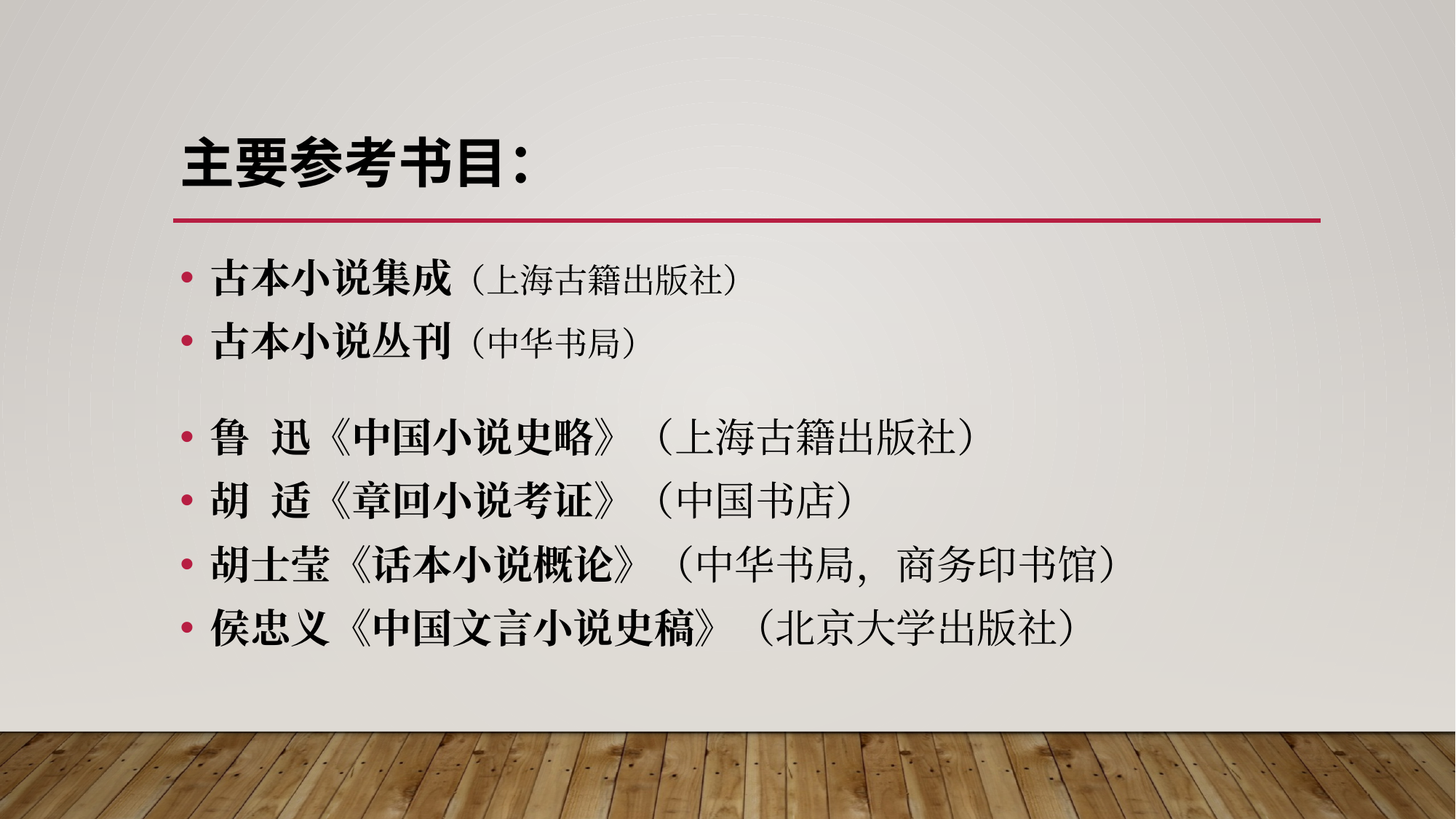

# 主要参考书目：
古本小说集成（上海古籍出版社）
古本小说丛刊（中华书局）

鲁  迅《中国小说史略》（上海古籍出版社）
胡  适《章回小说考证》（中国书店）
胡士莹《话本小说概论》（中华书局，商务印书馆）
侯忠义《中国文言小说史稿》（北京大学出版社）